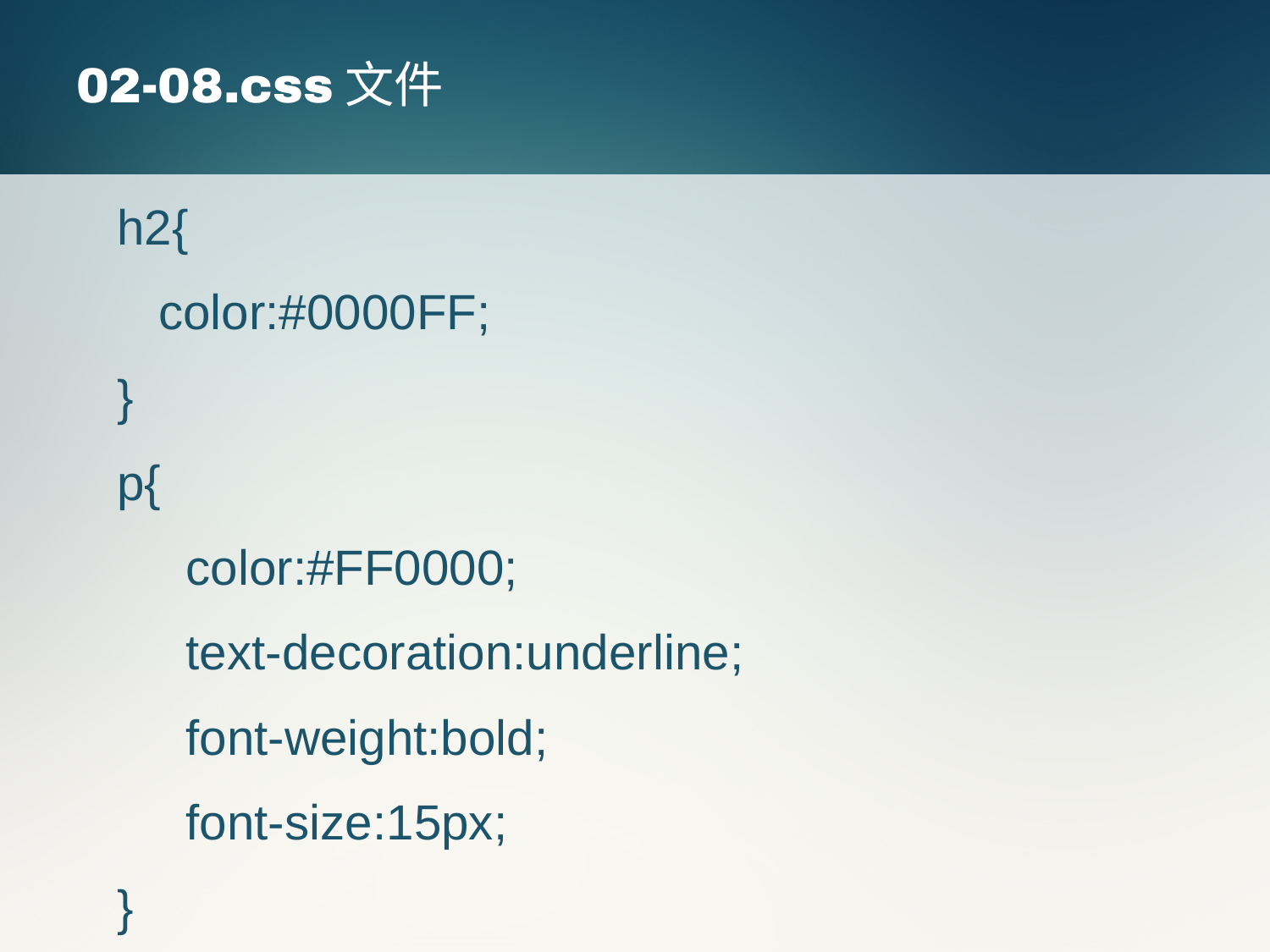

# 02-08.css文件
  h2{
     color:#0000FF;
  }
  p{
       color:#FF0000;
       text-decoration:underline;
       font-weight:bold;
       font-size:15px;
  }